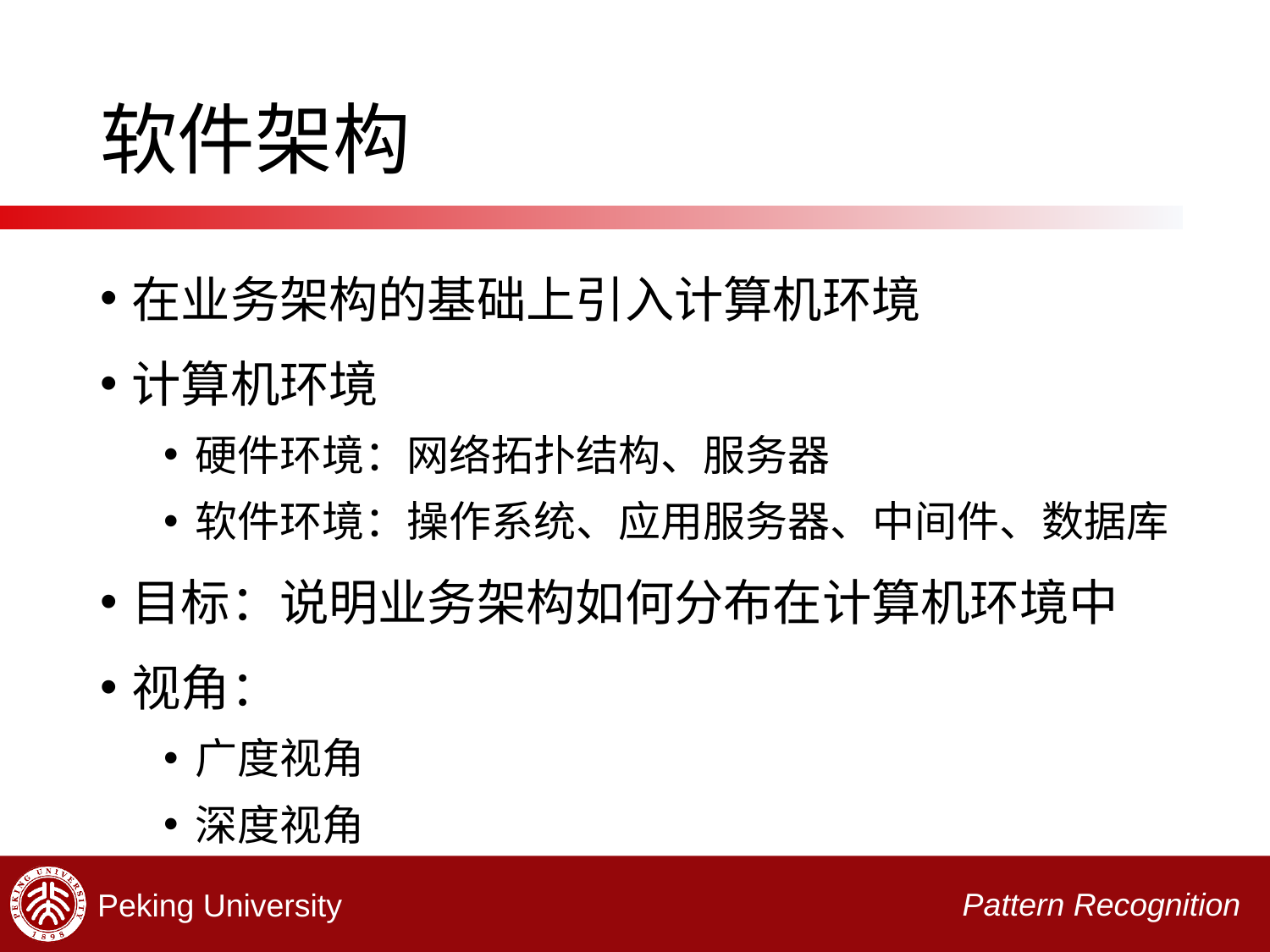

# 软件架构
在业务架构的基础上引入计算机环境
计算机环境
硬件环境：网络拓扑结构、服务器
软件环境：操作系统、应用服务器、中间件、数据库
目标：说明业务架构如何分布在计算机环境中
视角：
广度视角
深度视角